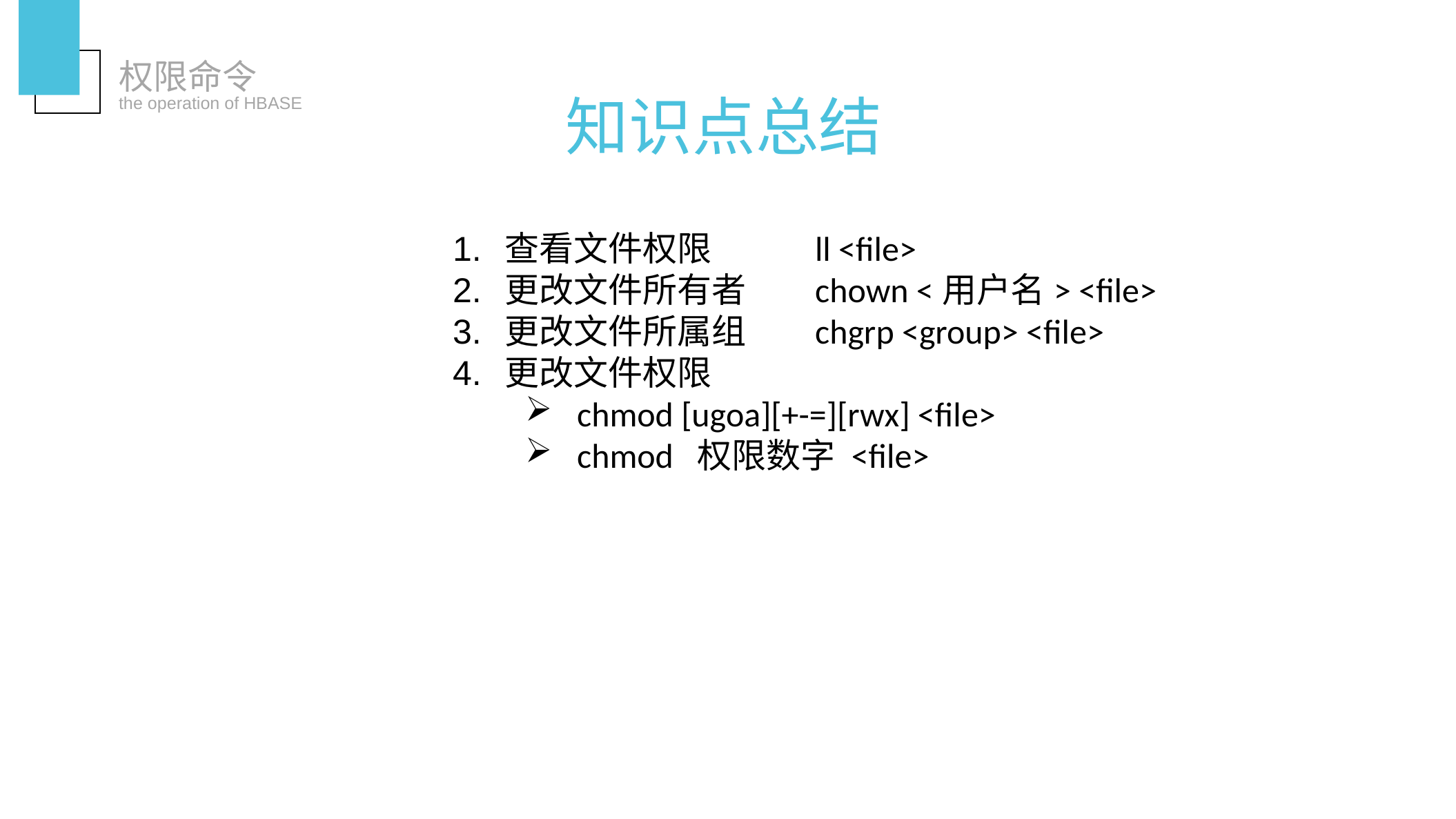

权限命令
知识点总结
the operation of HBASE
查看文件权限	ll <file>
更改文件所有者	chown <用户名> <file>
更改文件所属组	chgrp <group> <file>
更改文件权限
chmod [ugoa][+-=][rwx] <file>
chmod  权限数字 <file>